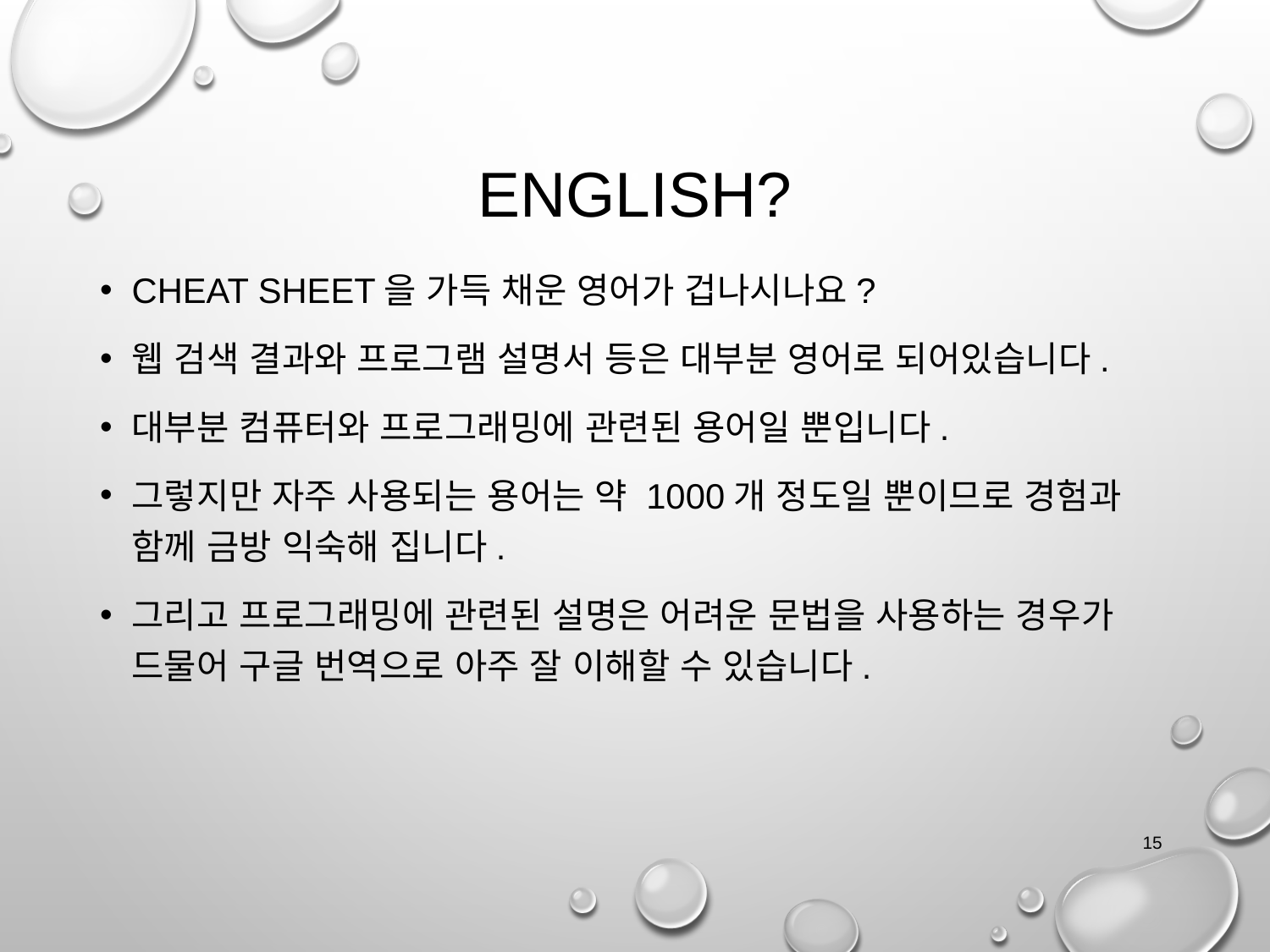

# English?
Cheat Sheet을 가득 채운 영어가 겁나시나요?
웹 검색 결과와 프로그램 설명서 등은 대부분 영어로 되어있습니다.
대부분 컴퓨터와 프로그래밍에 관련된 용어일 뿐입니다.
그렇지만 자주 사용되는 용어는 약 1000개 정도일 뿐이므로 경험과 함께 금방 익숙해 집니다.
그리고 프로그래밍에 관련된 설명은 어려운 문법을 사용하는 경우가 드물어 구글 번역으로 아주 잘 이해할 수 있습니다.
15